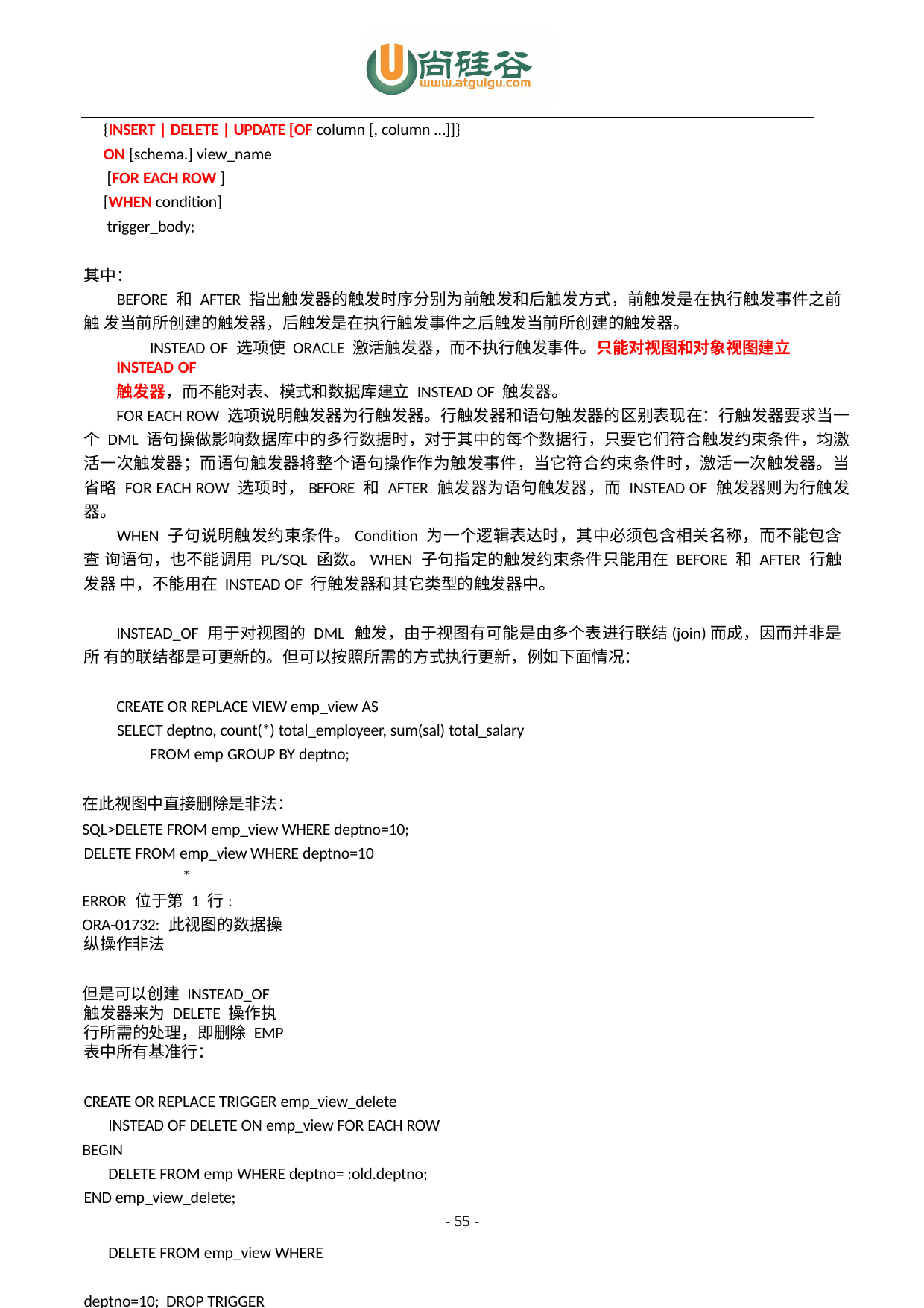

{INSERT | DELETE | UPDATE [OF column [, column …]]}
ON [schema.] view_name  [FOR EACH ROW ]
[WHEN condition]  trigger_body;

其中：
BEFORE 和 AFTER 指出触发器的触发时序分别为前触发和后触发方式，前触发是在执行触发事件之前触 发当前所创建的触发器，后触发是在执行触发事件之后触发当前所创建的触发器。
INSTEAD OF 选项使 ORACLE 激活触发器，而不执行触发事件。只能对视图和对象视图建立 INSTEAD OF
触发器，而不能对表、模式和数据库建立 INSTEAD OF 触发器。
FOR EACH ROW 选项说明触发器为行触发器。行触发器和语句触发器的区别表现在：行触发器要求当一 个 DML 语句操做影响数据库中的多行数据时，对于其中的每个数据行，只要它们符合触发约束条件，均激 活一次触发器；而语句触发器将整个语句操作作为触发事件，当它符合约束条件时，激活一次触发器。当 省略 FOR EACH ROW 选项时，BEFORE 和 AFTER 触发器为语句触发器，而 INSTEAD OF 触发器则为行触发器。
WHEN 子句说明触发约束条件。Condition 为一个逻辑表达时，其中必须包含相关名称，而不能包含查 询语句，也不能调用 PL/SQL 函数。WHEN 子句指定的触发约束条件只能用在 BEFORE 和 AFTER 行触发器 中，不能用在 INSTEAD OF 行触发器和其它类型的触发器中。

INSTEAD_OF 用于对视图的 DML 触发，由于视图有可能是由多个表进行联结(join)而成，因而并非是所 有的联结都是可更新的。但可以按照所需的方式执行更新，例如下面情况：

CREATE OR REPLACE VIEW emp_view AS
SELECT deptno, count(*) total_employeer, sum(sal) total_salary  FROM emp GROUP BY deptno;

在此视图中直接删除是非法：
SQL>DELETE FROM emp_view WHERE deptno=10;  DELETE FROM emp_view WHERE deptno=10
*
ERROR 位于第 1 行:
ORA-01732: 此视图的数据操纵操作非法

但是可以创建 INSTEAD_OF 触发器来为 DELETE 操作执行所需的处理，即删除 EMP 表中所有基准行：

CREATE OR REPLACE TRIGGER emp_view_delete  INSTEAD OF DELETE ON emp_view FOR EACH ROW
BEGIN
DELETE FROM emp WHERE deptno= :old.deptno;  END emp_view_delete;
DELETE FROM emp_view WHERE deptno=10;  DROP TRIGGER emp_view_delete;
- 55 -